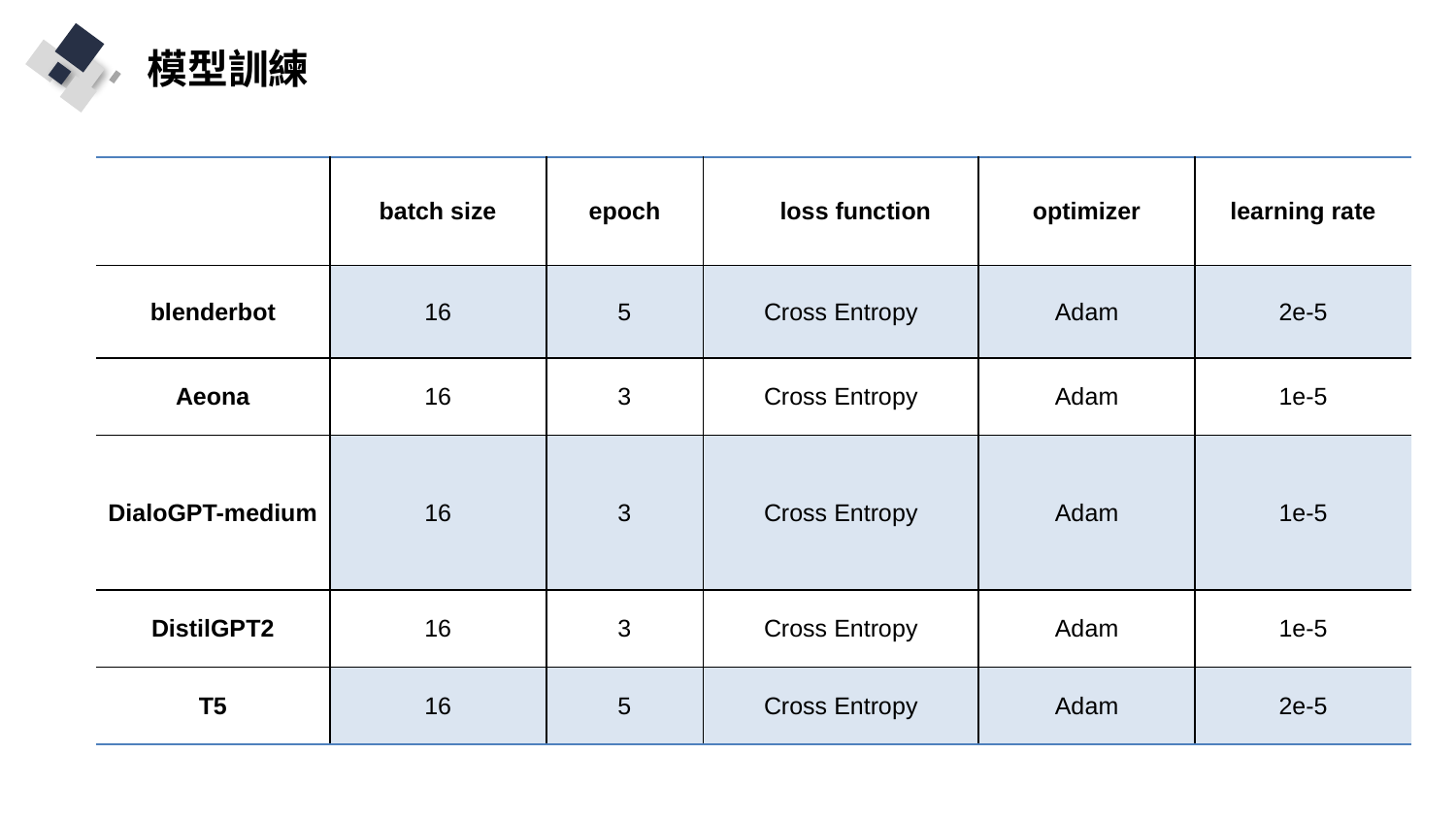

模型訓練
|  | batch size | epoch | loss function | optimizer | learning rate |
| --- | --- | --- | --- | --- | --- |
| blenderbot | 16 | 5 | Cross Entropy | Adam | 2e-5 |
| Aeona | 16 | 3 | Cross Entropy | Adam | 1e-5 |
| DialoGPT-medium | 16 | 3 | Cross Entropy | Adam | 1e-5 |
| DistilGPT2 | 16 | 3 | Cross Entropy | Adam | 1e-5 |
| T5 | 16 | 5 | Cross Entropy | Adam | 2e-5 |